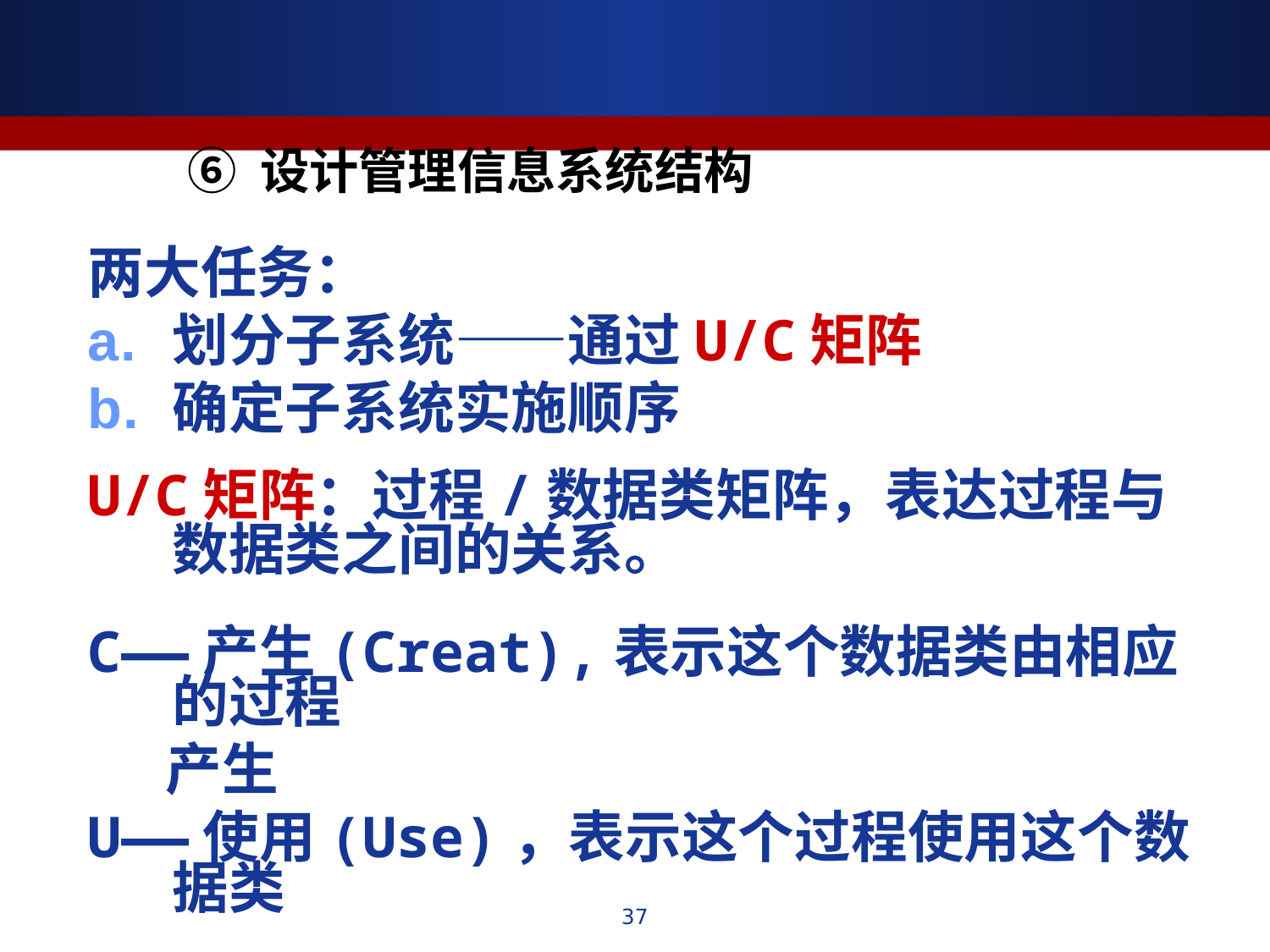

# ⑥ 设计管理信息系统结构
两大任务：
划分子系统——通过U/C矩阵
确定子系统实施顺序
U/C矩阵：过程/数据类矩阵，表达过程与数据类之间的关系。
C——产生(Creat),表示这个数据类由相应的过程
     产生
U——使用(Use)，表示这个过程使用这个数据类
37